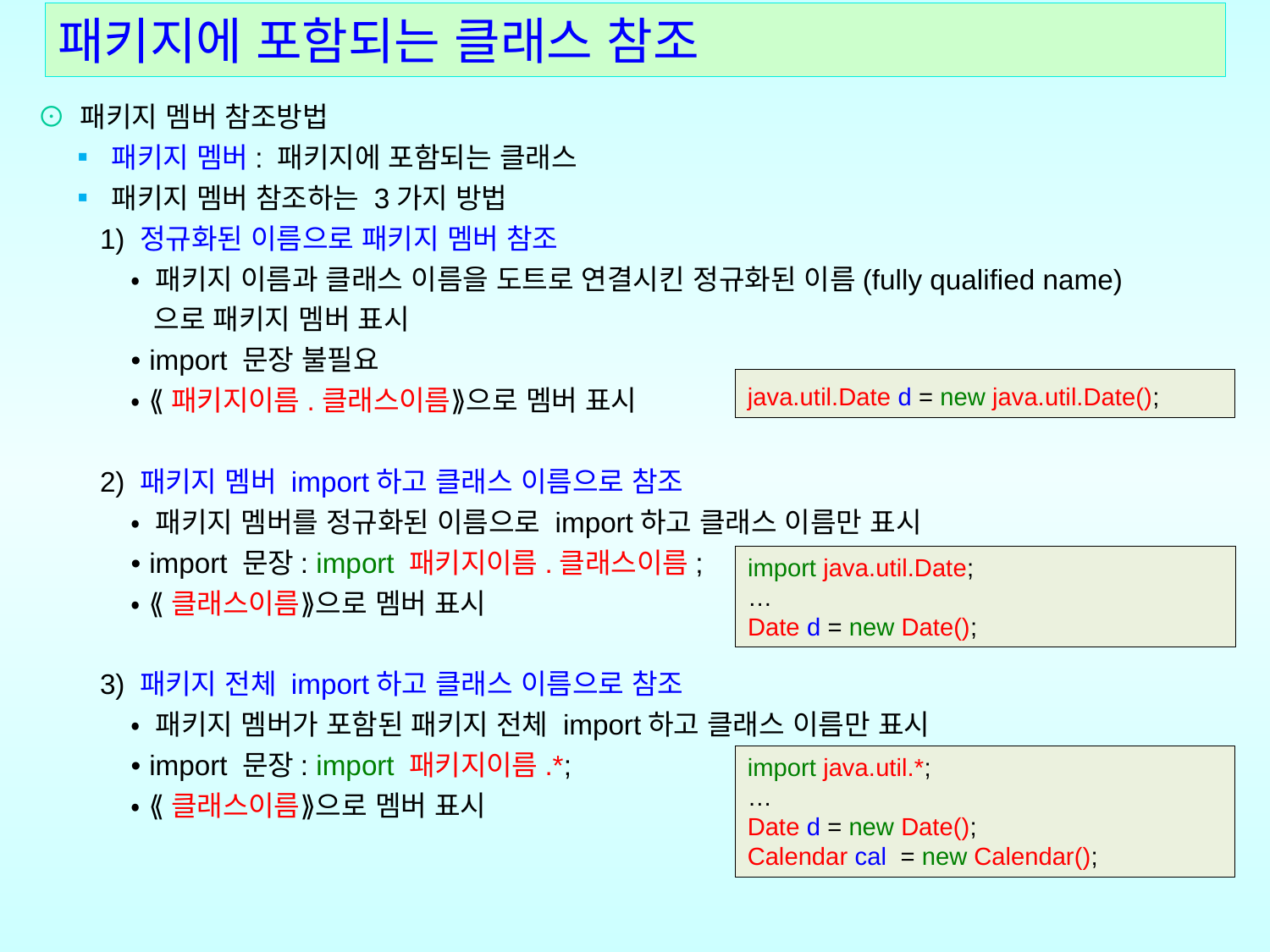

# 패키지에 포함되는 클래스 참조
⊙ 패키지 멤버 참조방법
    ▪ 패키지 멤버: 패키지에 포함되는 클래스
    ▪ 패키지 멤버 참조하는 3가지 방법
        1) 정규화된 이름으로 패키지 멤버 참조
            • 패키지 이름과 클래스 이름을 도트로 연결시킨 정규화된 이름(fully qualified name)
              으로 패키지 멤버 표시
            • import 문장 불필요
            • ⟪패키지이름.클래스이름⟫으로 멤버 표시

        2) 패키지 멤버 import하고 클래스 이름으로 참조
            • 패키지 멤버를 정규화된 이름으로 import하고 클래스 이름만 표시
            • import 문장: import 패키지이름.클래스이름;
            • ⟪클래스이름⟫으로 멤버 표시

        3) 패키지 전체 import하고 클래스 이름으로 참조
            • 패키지 멤버가 포함된 패키지 전체 import하고 클래스 이름만 표시
            • import 문장: import 패키지이름.*;
            • ⟪클래스이름⟫으로 멤버 표시
java.util.Date d = new java.util.Date();
import java.util.Date;
…
Date d = new Date();
import java.util.*;
…
Date d = new Date();
Calendar cal  = new Calendar();